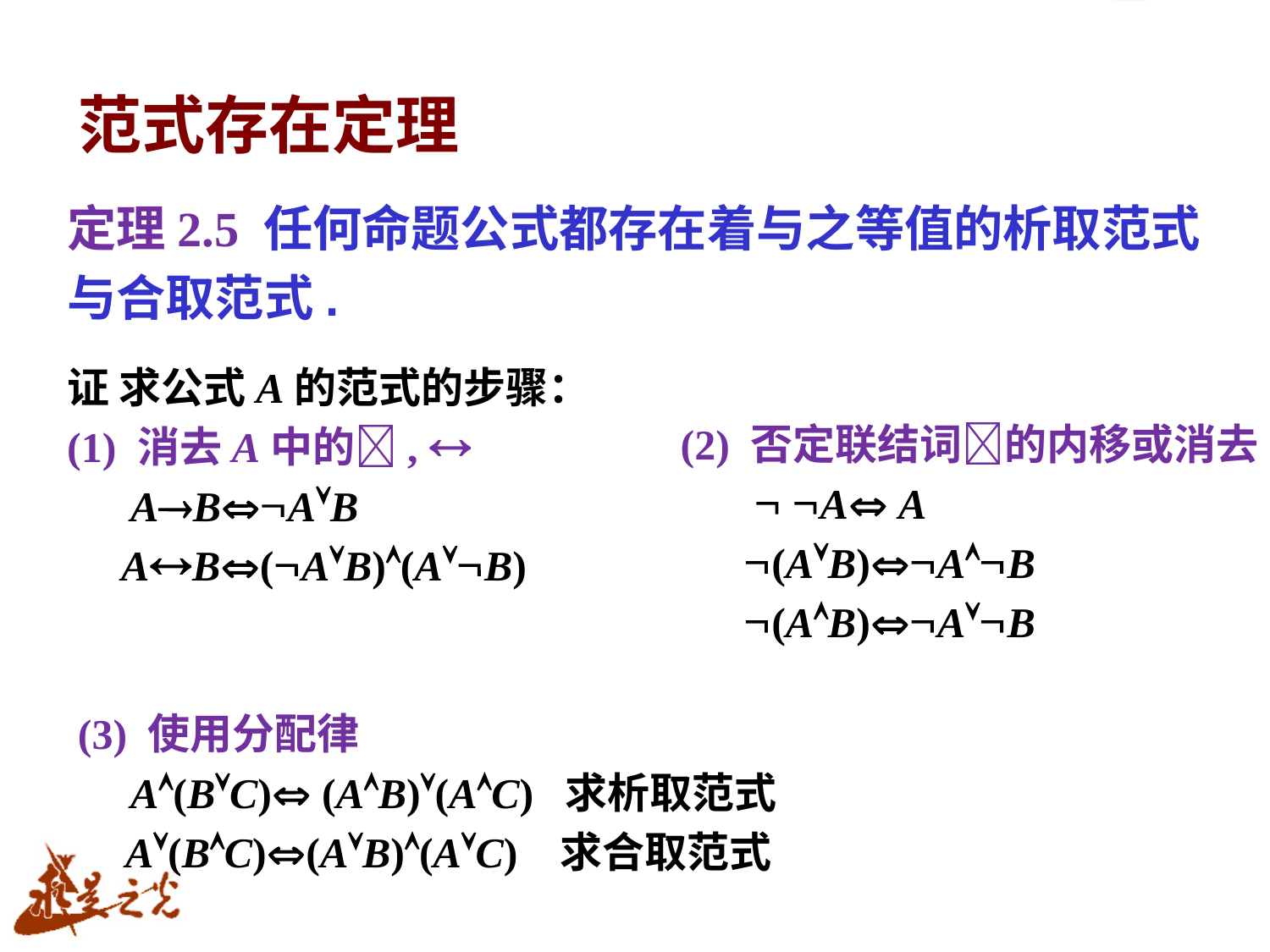

# 范式存在定理
定理2.5 任何命题公式都存在着与之等值的析取范式
与合取范式.
证 求公式A的范式的步骤：
(1) 消去A中的→, ↔
      A→B⇔¬A∨B
     A↔B⇔(¬A∨B)∧(A∨¬B)
(2) 否定联结词¬的内移或消去
       ¬ ¬A⇔ A
      ¬(A∨B)⇔¬A∧¬B
      ¬(A∧B)⇔¬A∨¬B
(3) 使用分配律
     A∧(B∨C)⇔ (A∧B)∨(A∧C)  求析取范式
 	A∨(B∧C)⇔(A∨B)∧(A∨C)   求合取范式

4